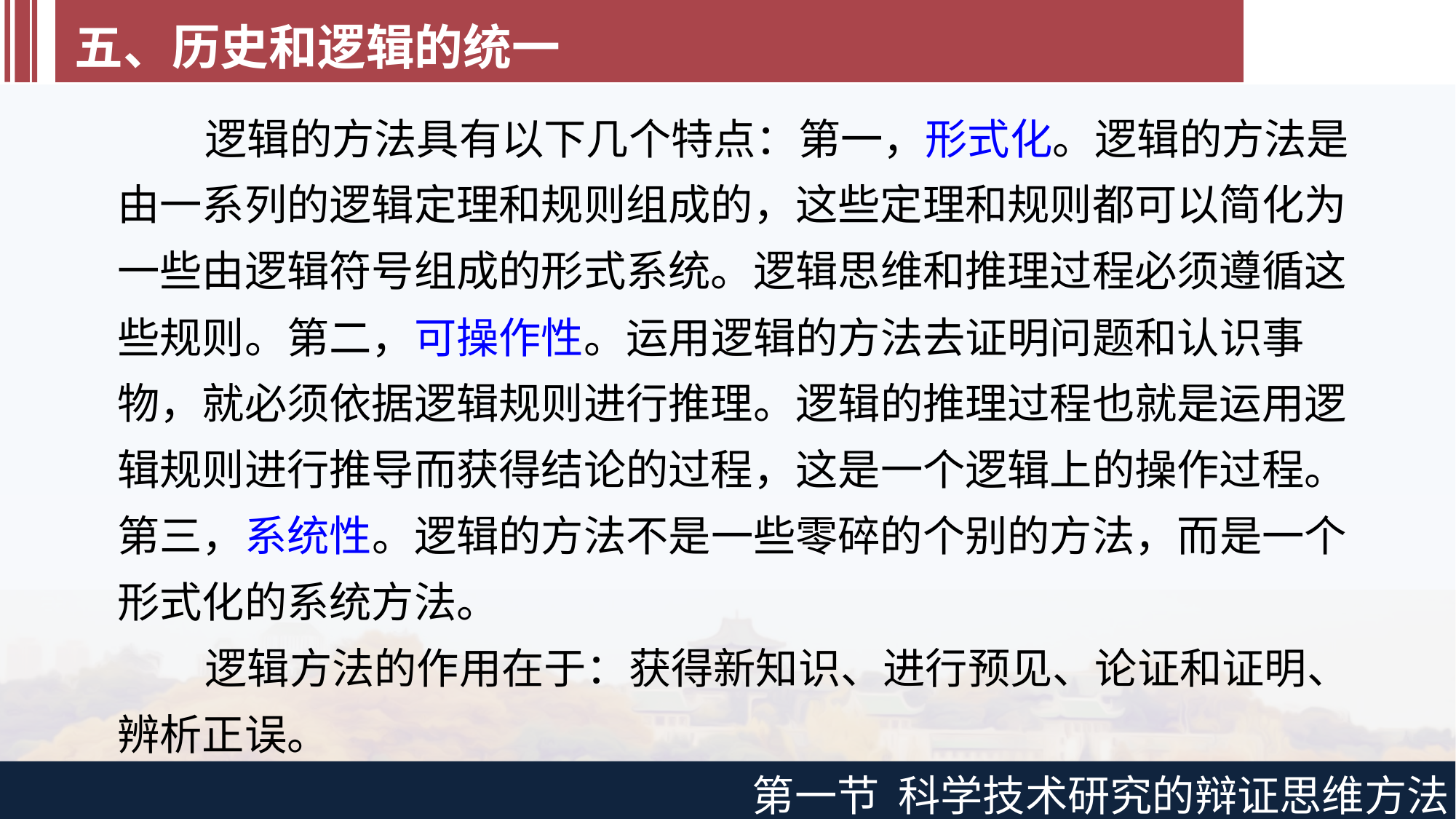

五、历史和逻辑的统一
逻辑的方法具有以下几个特点：第一，形式化。逻辑的方法是由一系列的逻辑定理和规则组成的，这些定理和规则都可以简化为一些由逻辑符号组成的形式系统。逻辑思维和推理过程必须遵循这些规则。第二，可操作性。运用逻辑的方法去证明问题和认识事物，就必须依据逻辑规则进行推理。逻辑的推理过程也就是运用逻辑规则进行推导而获得结论的过程，这是一个逻辑上的操作过程。第三，系统性。逻辑的方法不是一些零碎的个别的方法，而是一个形式化的系统方法。
逻辑方法的作用在于：获得新知识、进行预见、论证和证明、辨析正误。
第一节  科学技术研究的辩证思维方法